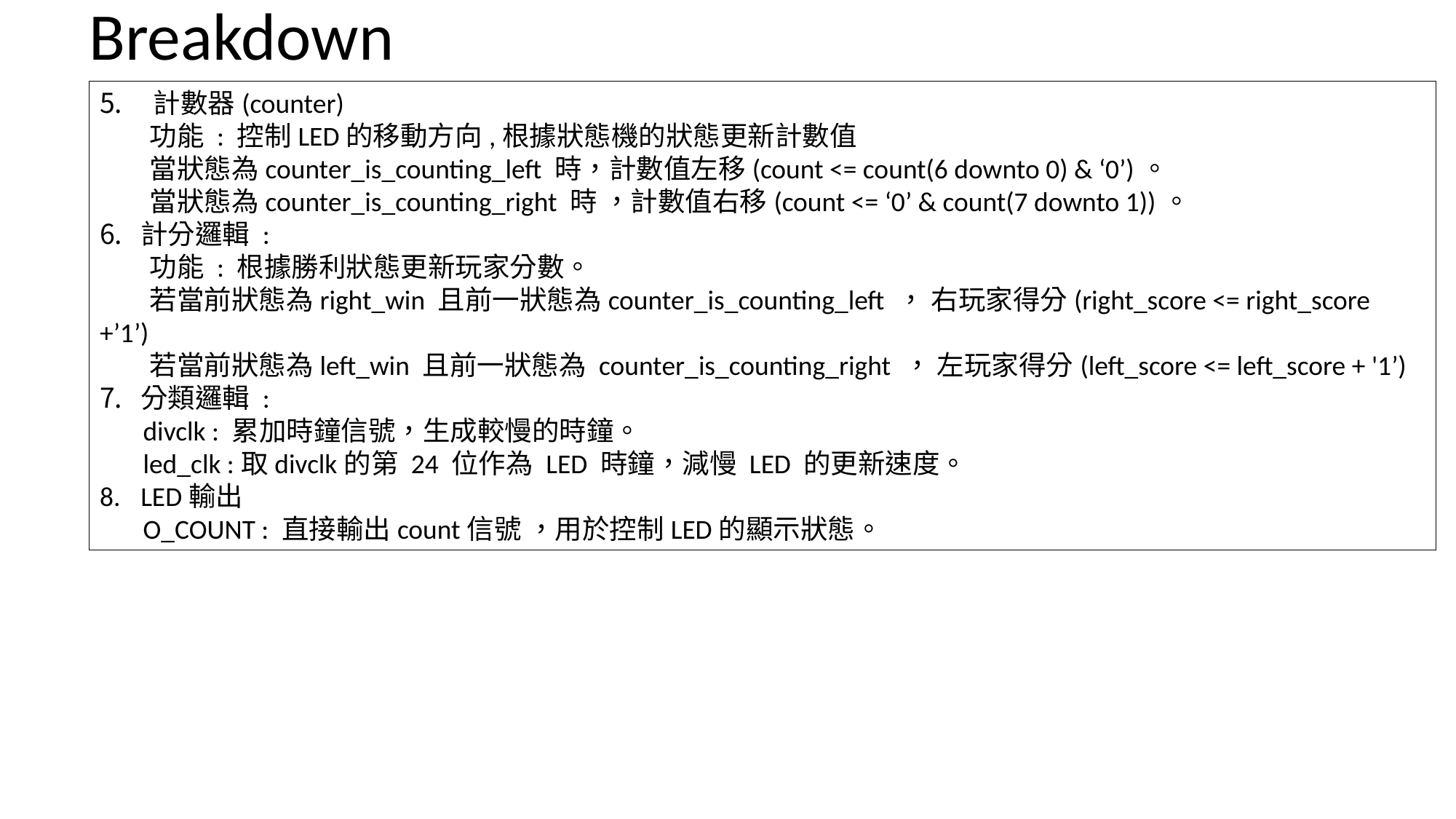

# Breakdown
 計數器(counter)
       功能 : 控制LED的移動方向,根據狀態機的狀態更新計數值
       當狀態為counter_is_counting_left 時，計數值左移(count <= count(6 downto 0) & ‘0’)。
       當狀態為counter_is_counting_right 時 ，計數值右移(count <= ‘0’ & count(7 downto 1))。
計分邏輯 :
       功能 : 根據勝利狀態更新玩家分數。
       若當前狀態為right_win 且前一狀態為counter_is_counting_left ， 右玩家得分(right_score <= right_score +’1’)
       若當前狀態為left_win 且前一狀態為 counter_is_counting_right ， 左玩家得分(left_score <= left_score + '1’)
分類邏輯 :
       divclk : 累加時鐘信號，生成較慢的時鐘。
       led_clk :取divclk的第 24 位作為 LED 時鐘，減慢 LED 的更新速度。
LED輸出
       O_COUNT : 直接輸出count信號 ，用於控制LED的顯示狀態。